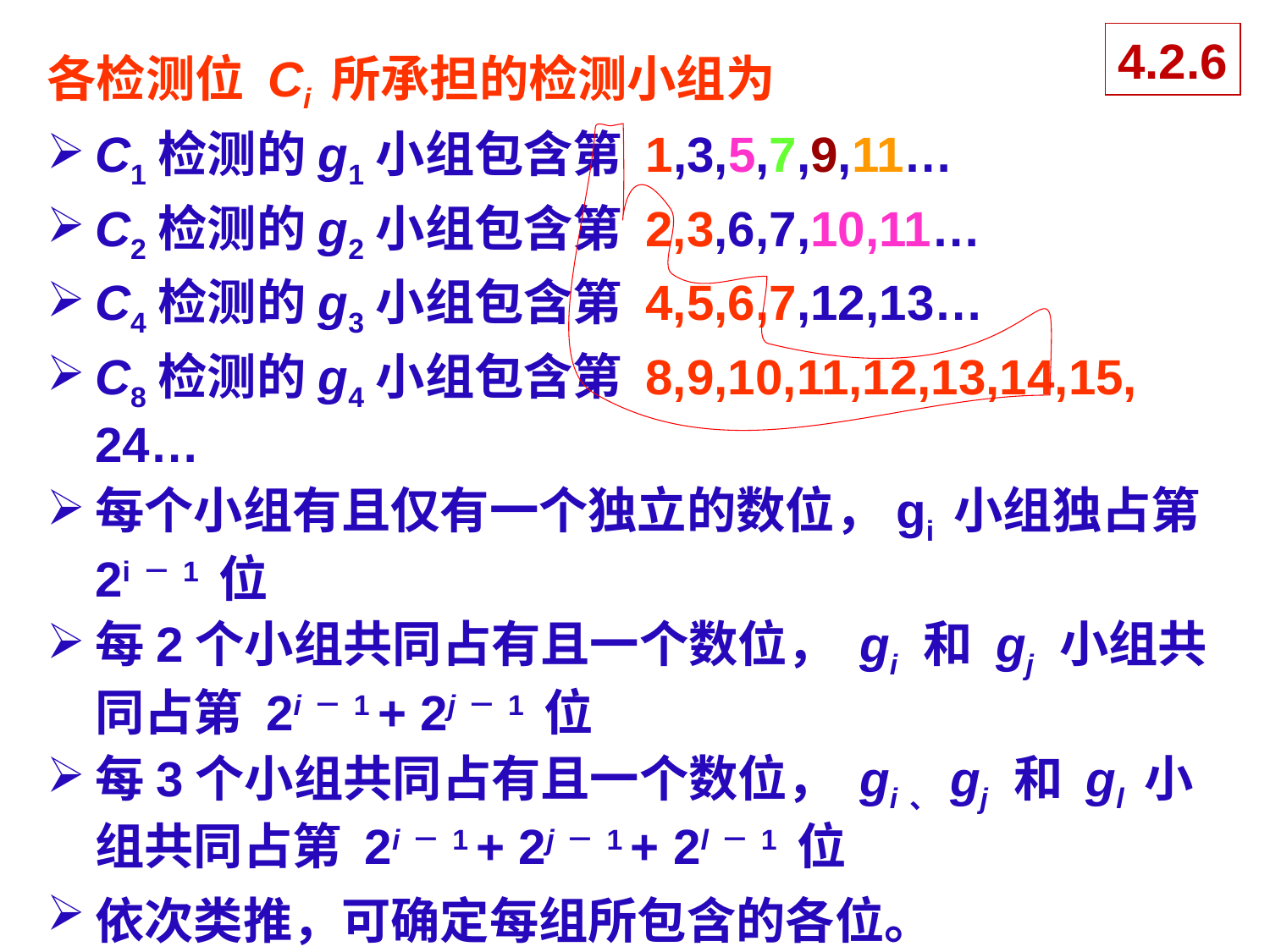

4.2.6
各检测位 Ci 所承担的检测小组为
C1检测的g1小组包含第 1,3,5,7,9,11…
C2检测的g2小组包含第 2,3,6,7,10,11…
C4检测的g3小组包含第 4,5,6,7,12,13…
C8检测的g4小组包含第 8,9,10,11,12,13,14,15,  24…
每个小组有且仅有一个独立的数位，gi 小组独占第 2i－1 位
每2个小组共同占有且一个数位， gi 和 gj 小组共同占第 2i－1 + 2j－1 位
每3个小组共同占有且一个数位， gi、gj 和 gl 小组共同占第 2i－1 + 2j－1 + 2l－1 位
依次类推，可确定每组所包含的各位。